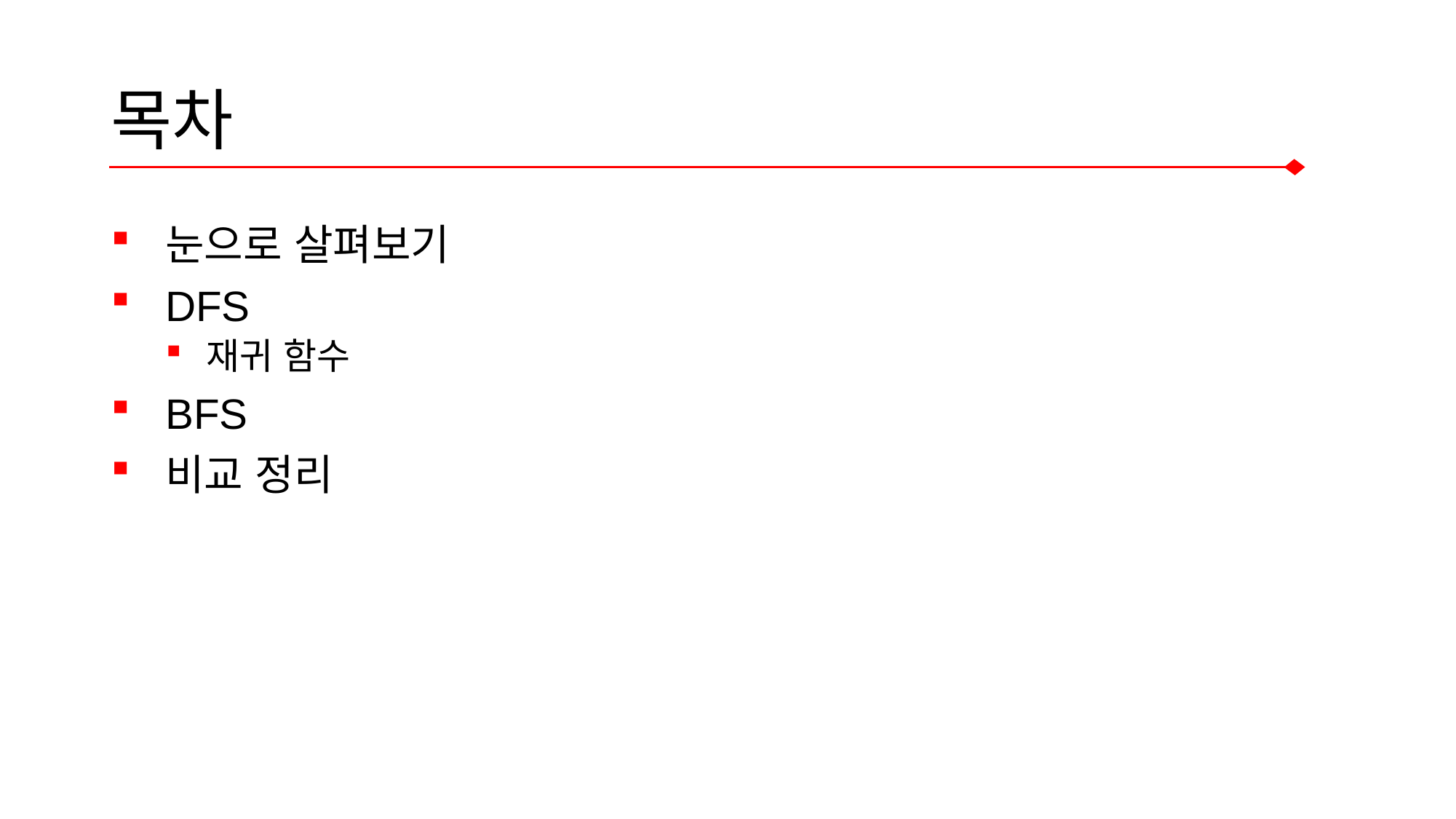

# 목차
눈으로 살펴보기
DFS
재귀 함수
BFS
비교 정리